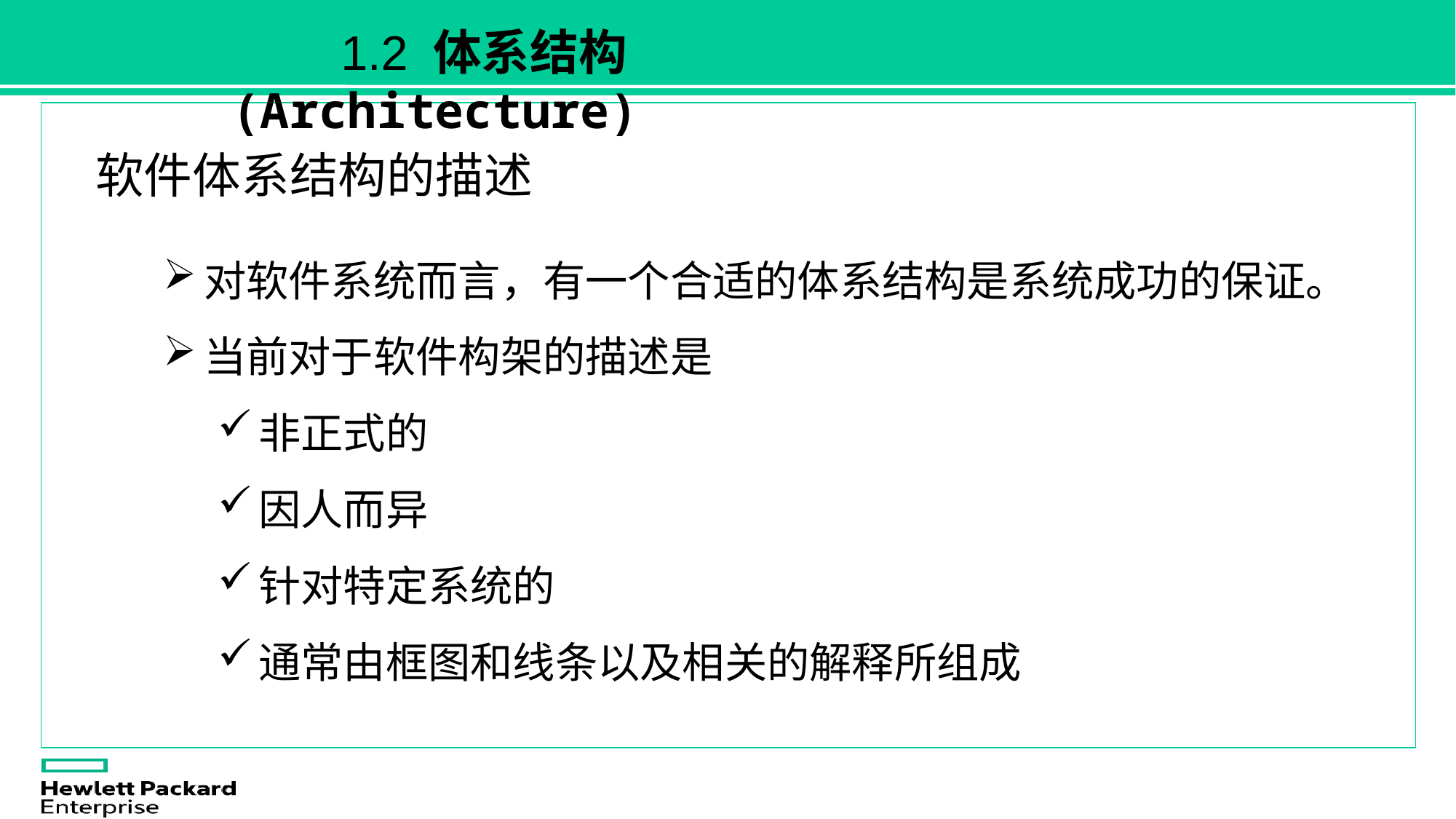

1.2 体系结构(Architecture)

软件体系结构的描述
对软件系统而言，有一个合适的体系结构是系统成功的保证。
当前对于软件构架的描述是
非正式的
因人而异
针对特定系统的
通常由框图和线条以及相关的解释所组成